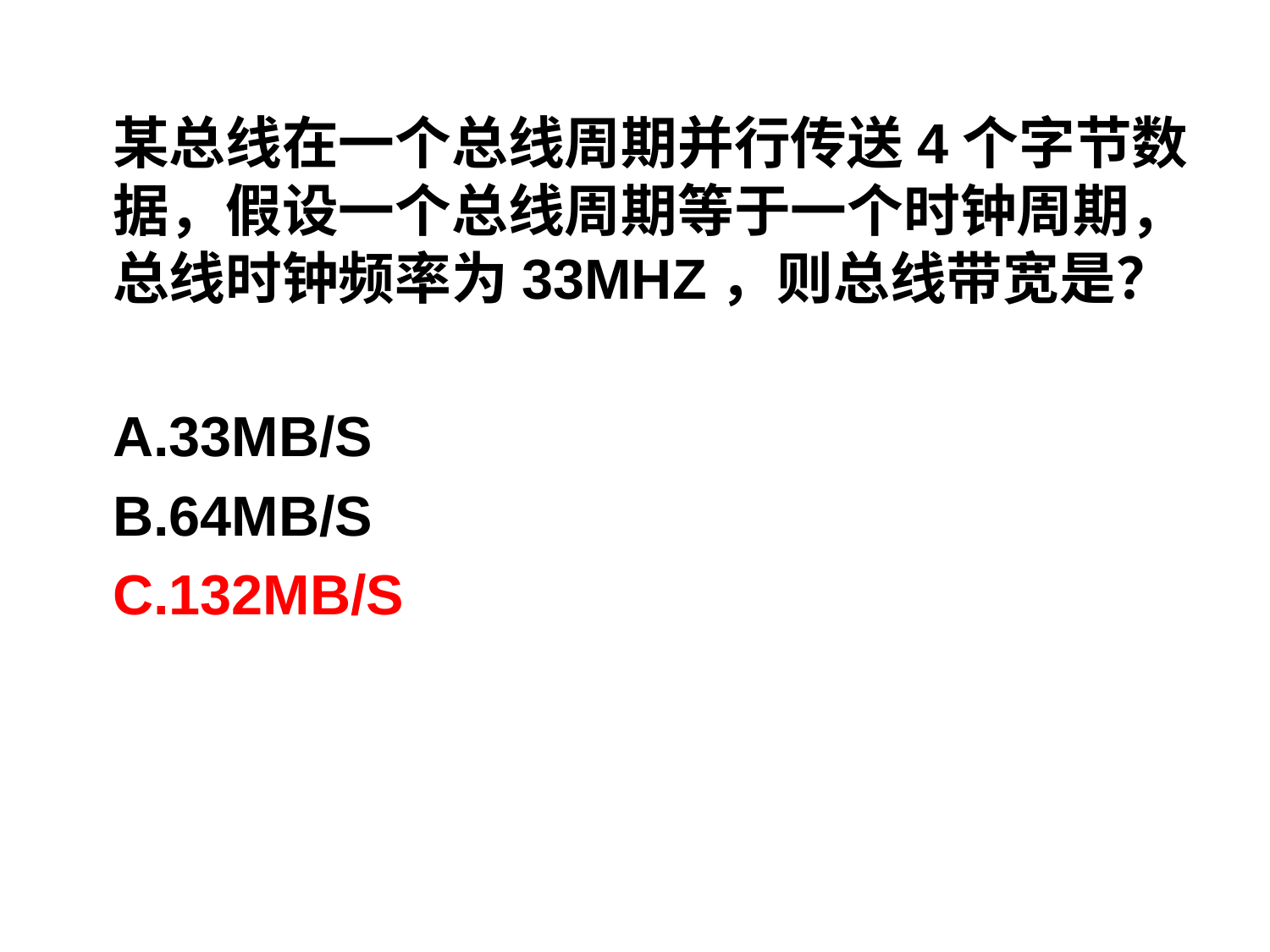

#
某总线在一个总线周期并行传送4个字节数据，假设一个总线周期等于一个时钟周期，总线时钟频率为33MHZ，则总线带宽是？

A.33MB/S
B.64MB/S
C.132MB/S